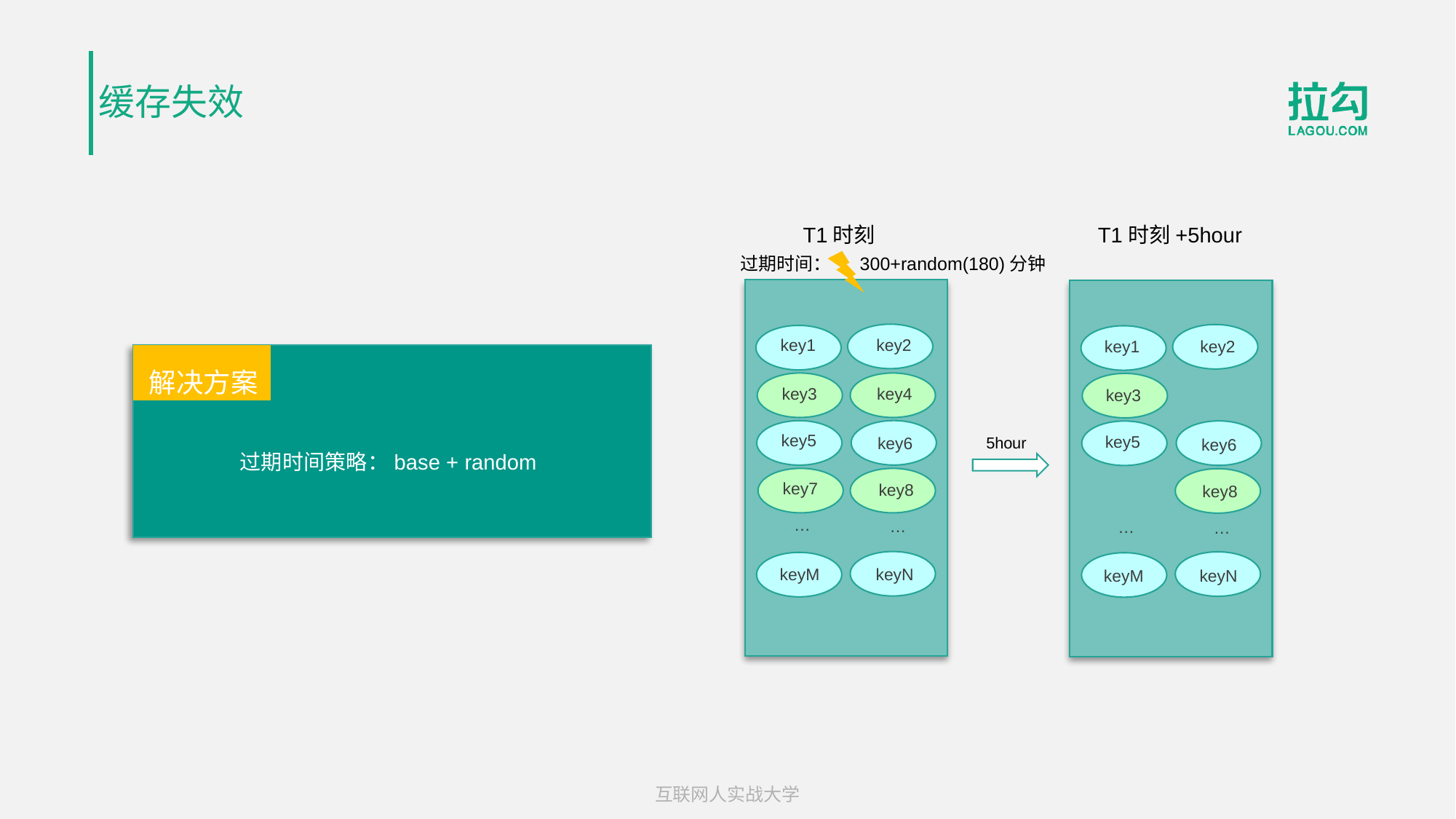

缓存失效
T1时刻
T1时刻+5hour
过期时间：      300+random(180)分钟

解决方案
key2
key1
key2
key1

key3
key4
key3
过期时间策略：base + random

key5
key5
5hour
key6
key6

key7
key8
key8
…
…
…
…

keyM
keyN
keyM
keyN